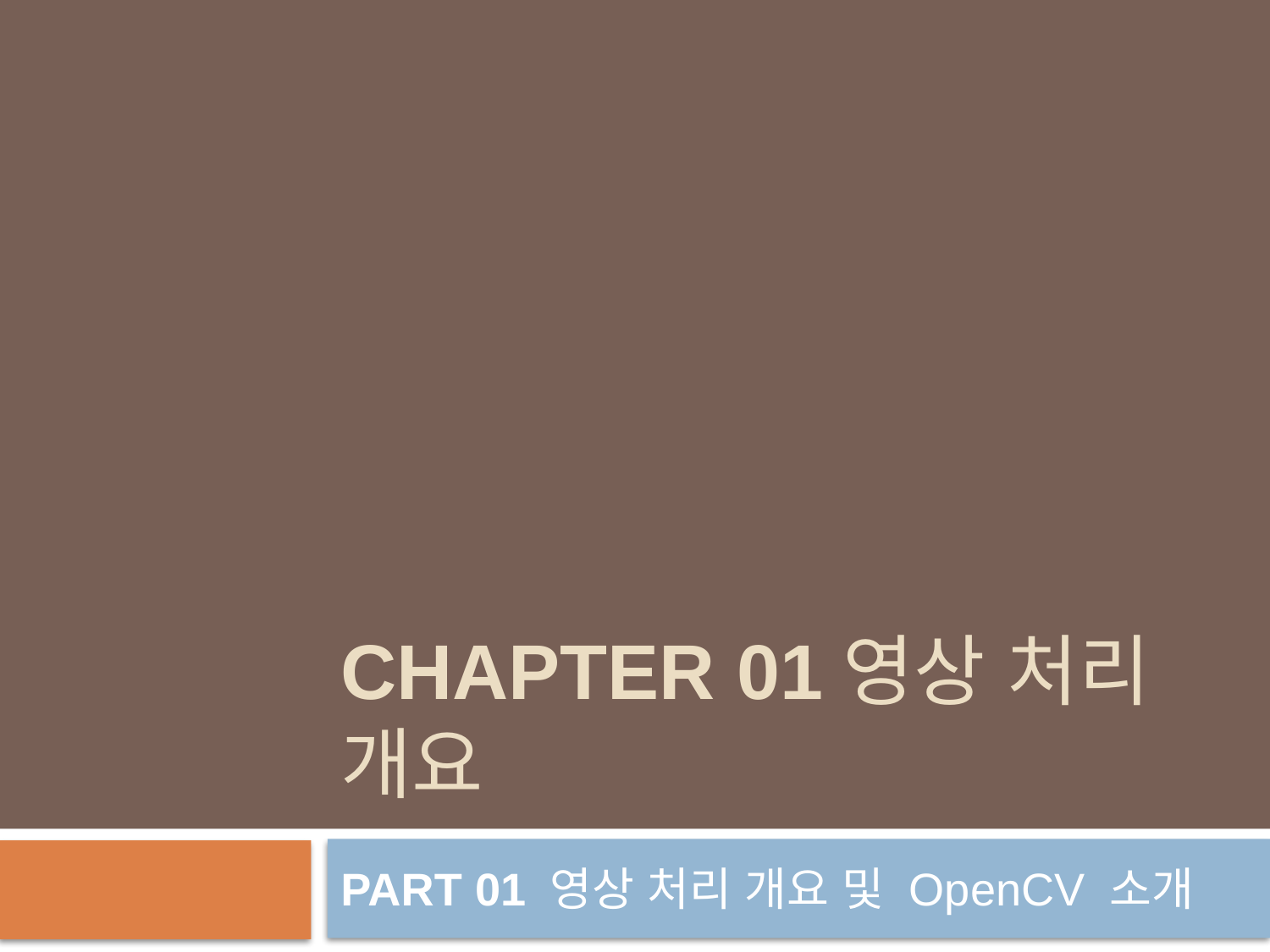

# CHAPTER 01영상 처리 개요
PART 01 영상 처리 개요 및 OpenCV 소개